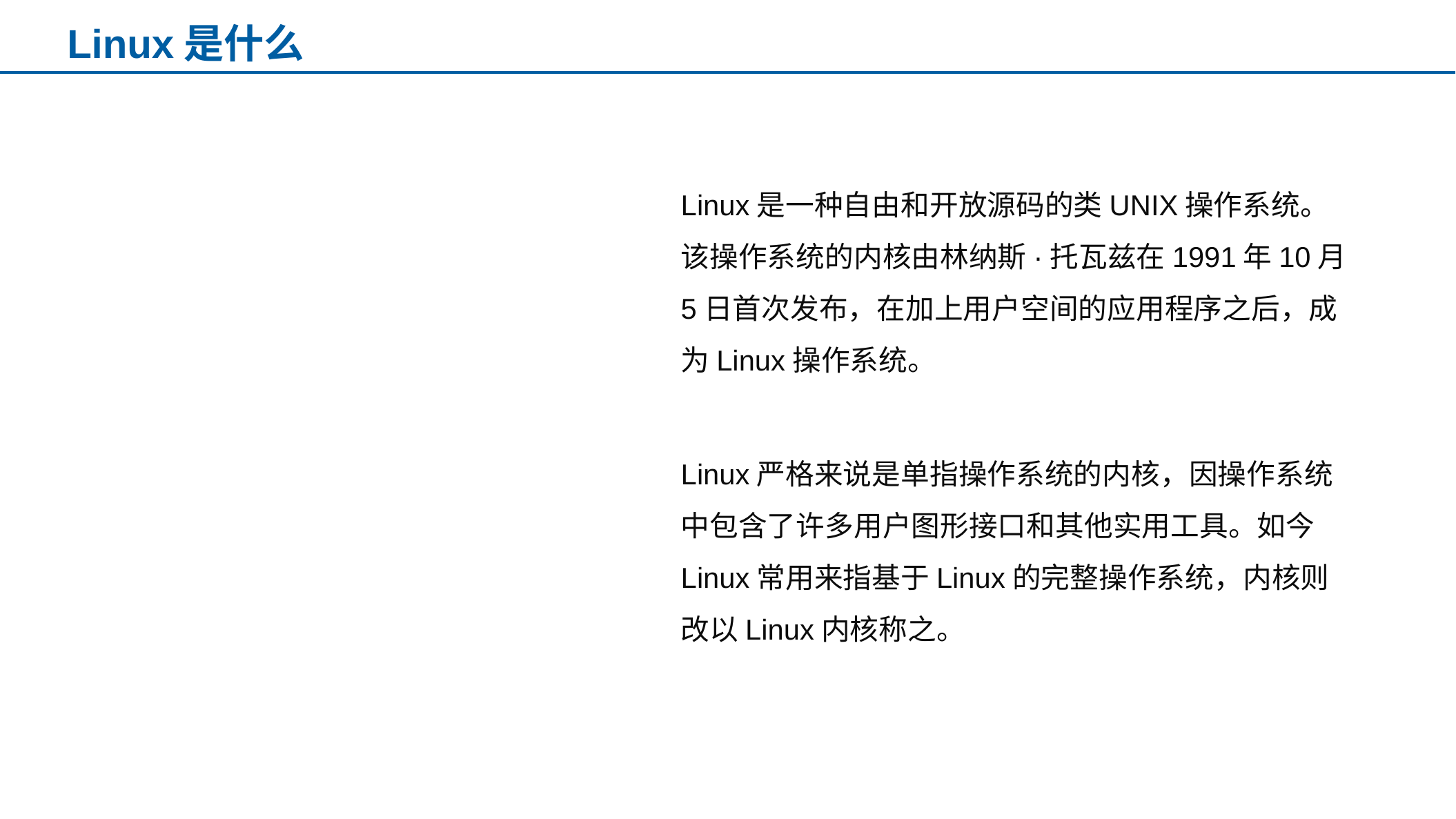

Linux是什么
Linux是一种自由和开放源码的类UNIX操作系统。该操作系统的内核由林纳斯·托瓦兹在1991年10月5日首次发布，在加上用户空间的应用程序之后，成为Linux操作系统。
Linux严格来说是单指操作系统的内核，因操作系统中包含了许多用户图形接口和其他实用工具。如今Linux常用来指基于Linux的完整操作系统，内核则改以Linux内核称之。